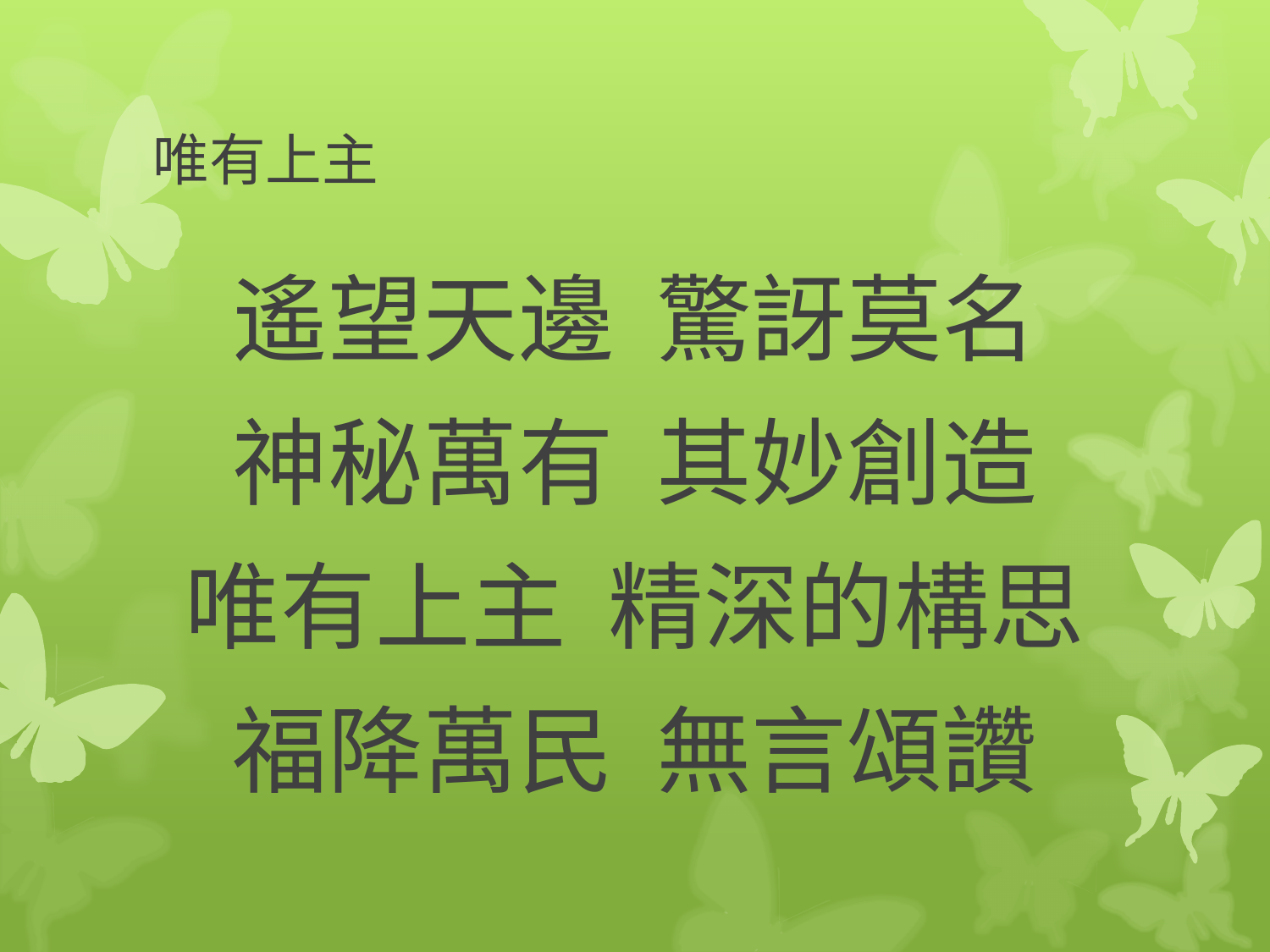

# 唯有上主
遙望天邊  驚訝莫名
神秘萬有  其妙創造
唯有上主  精深的構思
福降萬民  無言頌讚